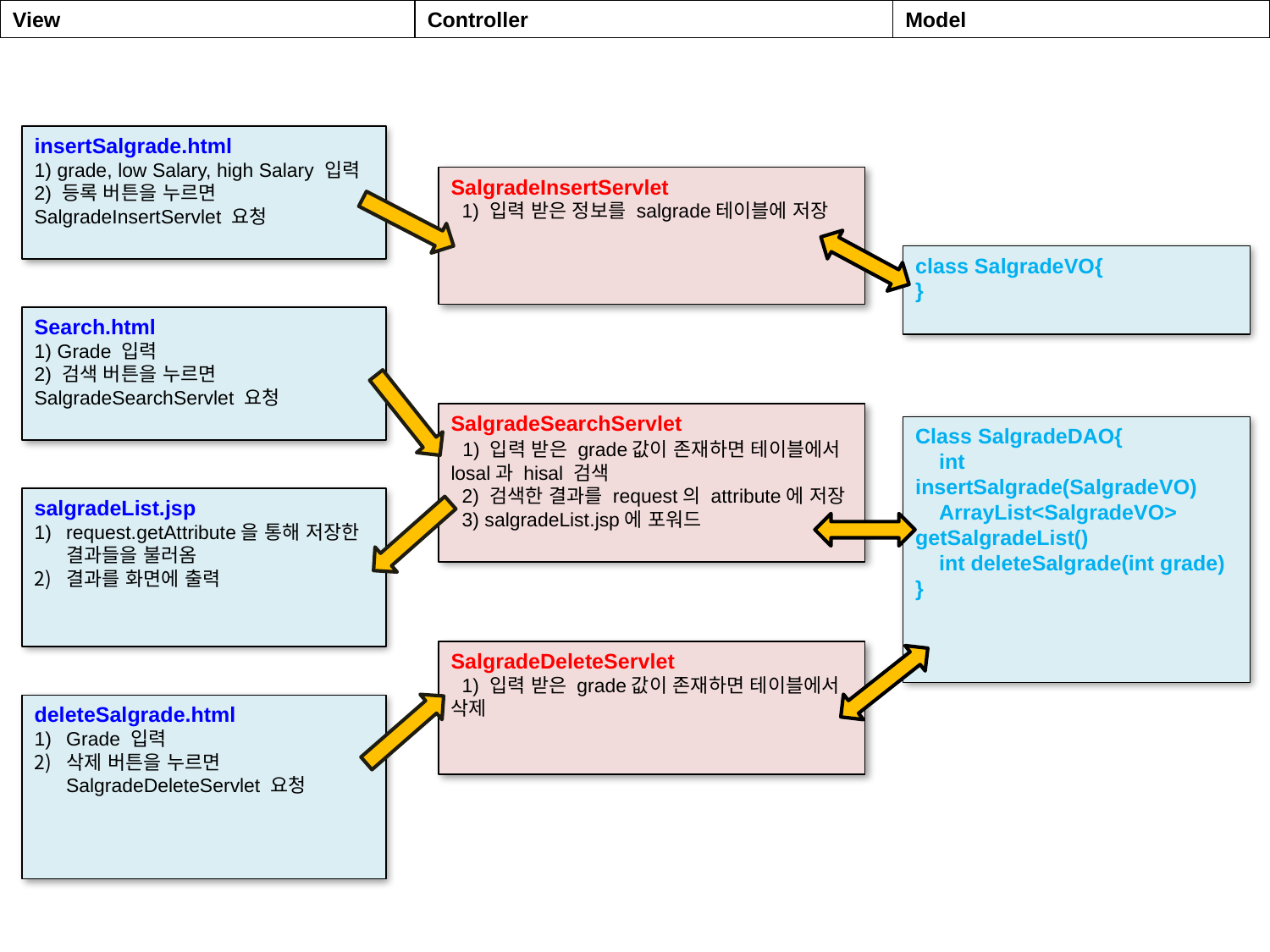

View
Controller
Model
insertSalgrade.html
1) grade, low Salary, high Salary 입력
2) 등록 버튼을 누르면  SalgradeInsertServlet 요청

SalgradeInsertServlet
  1) 입력 받은 정보를 salgrade테이블에 저장

class SalgradeVO{
}

Search.html
1) Grade 입력
2) 검색 버튼을 누르면 SalgradeSearchServlet 요청

SalgradeSearchServlet
  1) 입력 받은 grade값이 존재하면 테이블에서 losal과 hisal 검색
  2) 검색한 결과를 request의 attribute에 저장
  3) salgradeList.jsp에 포워드

Class SalgradeDAO{
    int insertSalgrade(SalgradeVO)
    ArrayList<SalgradeVO> getSalgradeList()
    int deleteSalgrade(int grade)
}

salgradeList.jsp
request.getAttribute을 통해 저장한 결과들을 불러옴
결과를 화면에 출력

SalgradeDeleteServlet
  1) 입력 받은 grade값이 존재하면 테이블에서 삭제

deleteSalgrade.html
Grade 입력
삭제 버튼을 누르면 SalgradeDeleteServlet 요청